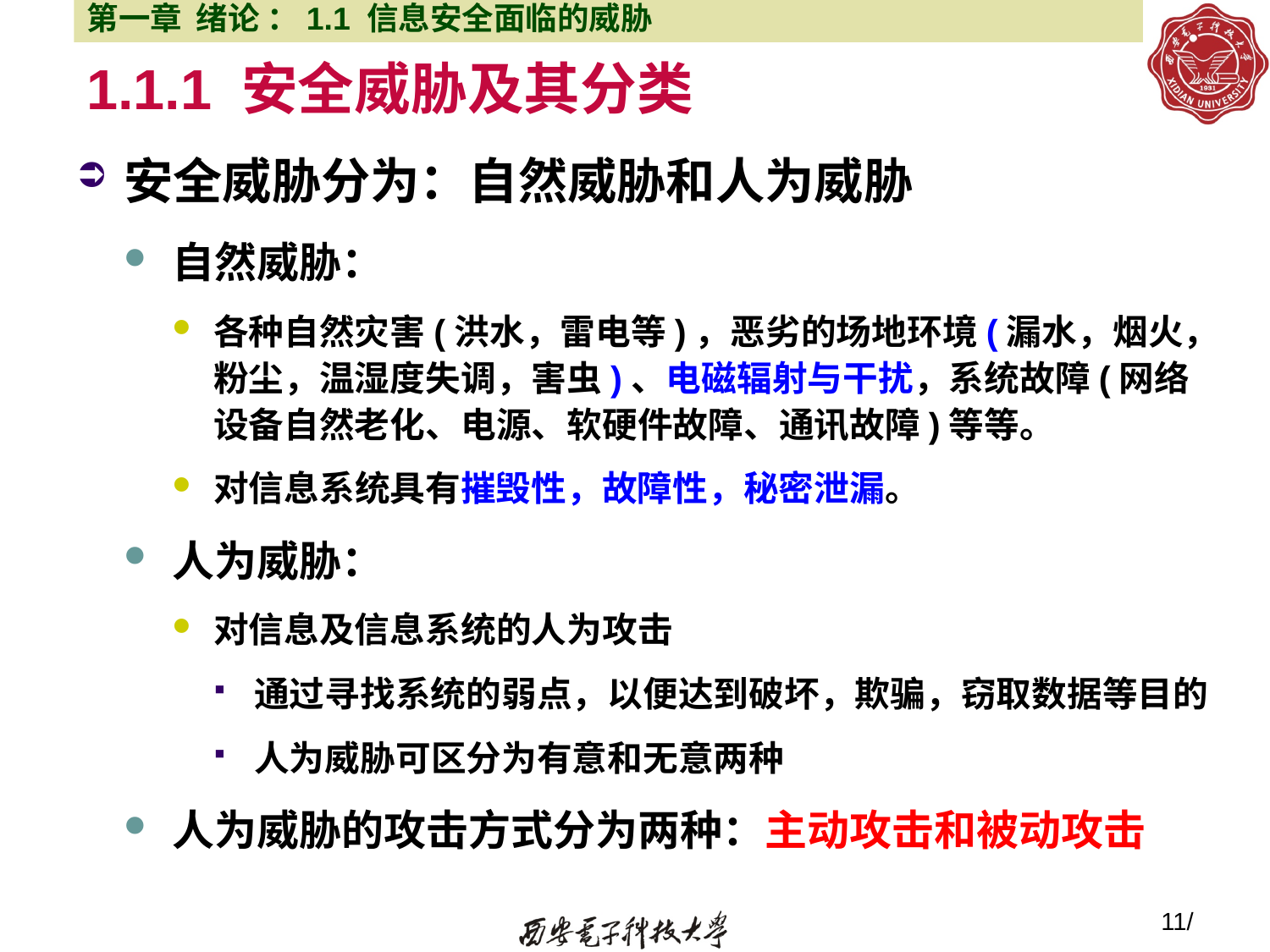

第一章  绪论 ：1.1 信息安全面临的威胁
# 1.1.1 安全威胁及其分类
安全威胁分为：自然威胁和人为威胁
自然威胁：
各种自然灾害(洪水，雷电等)，恶劣的场地环境(漏水，烟火，粉尘，温湿度失调，害虫)、电磁辐射与干扰，系统故障(网络设备自然老化、电源、软硬件故障、通讯故障)等等。
对信息系统具有摧毁性，故障性，秘密泄漏。
人为威胁：
对信息及信息系统的人为攻击
通过寻找系统的弱点，以便达到破坏，欺骗，窃取数据等目的
人为威胁可区分为有意和无意两种
人为威胁的攻击方式分为两种：主动攻击和被动攻击
11/